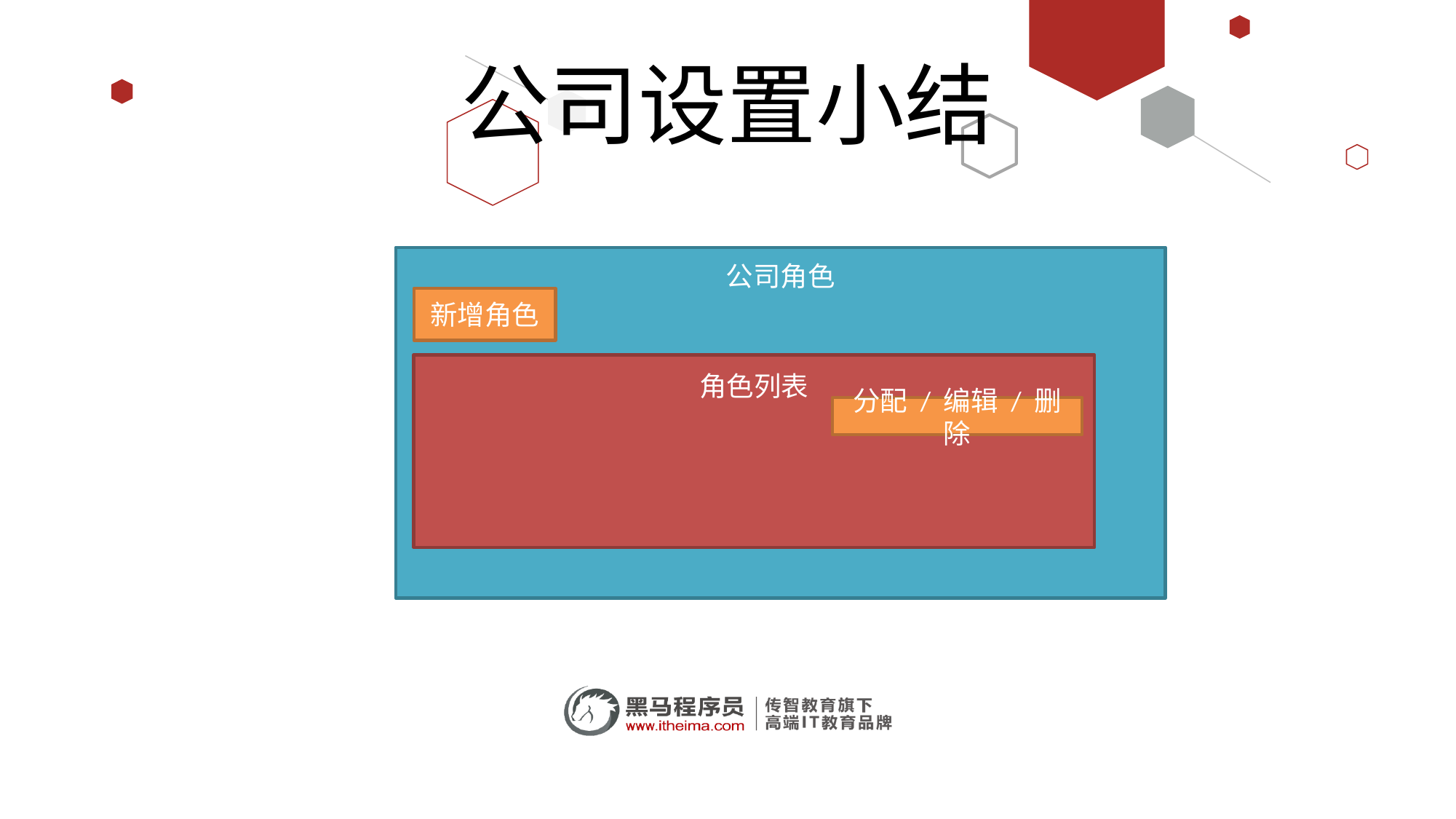

# 公司设置小结
公司角色

新增角色
角色列表

分配 / 编辑 / 删除